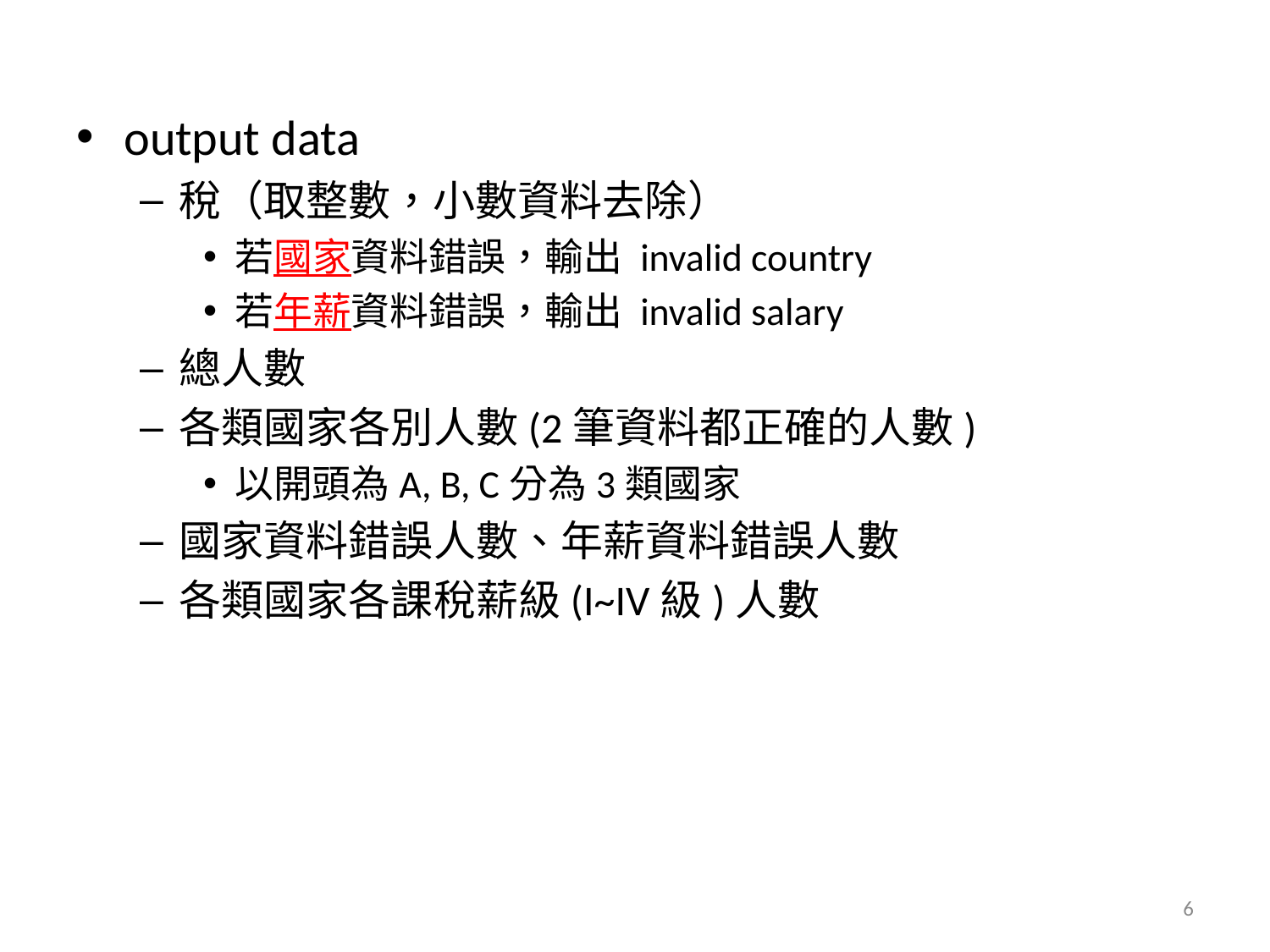

output data
稅（取整數，小數資料去除）
若國家資料錯誤，輸出 invalid country
若年薪資料錯誤，輸出 invalid salary
總人數
各類國家各別人數(2筆資料都正確的人數)
以開頭為A, B, C分為3類國家
國家資料錯誤人數、年薪資料錯誤人數
各類國家各課稅薪級(I~IV級)人數

6